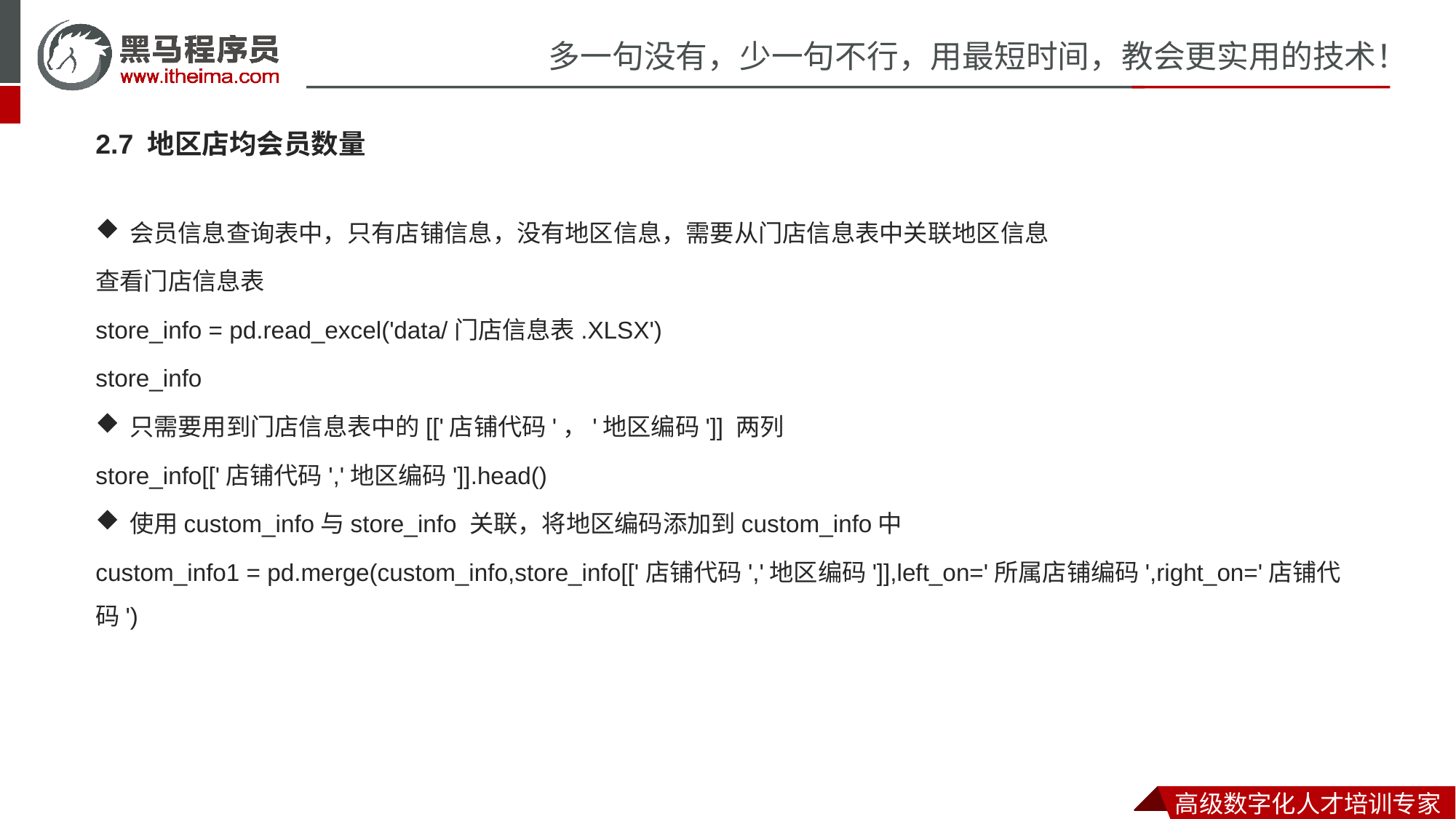

2.7 地区店均会员数量
会员信息查询表中，只有店铺信息，没有地区信息，需要从门店信息表中关联地区信息
查看门店信息表
store_info = pd.read_excel('data/门店信息表.XLSX')
store_info
只需要用到门店信息表中的[['店铺代码'，'地区编码']] 两列
store_info[['店铺代码','地区编码']].head()
使用custom_info与store_info 关联，将地区编码添加到custom_info中
custom_info1 = pd.merge(custom_info,store_info[['店铺代码','地区编码']],left_on='所属店铺编码',right_on='店铺代码')